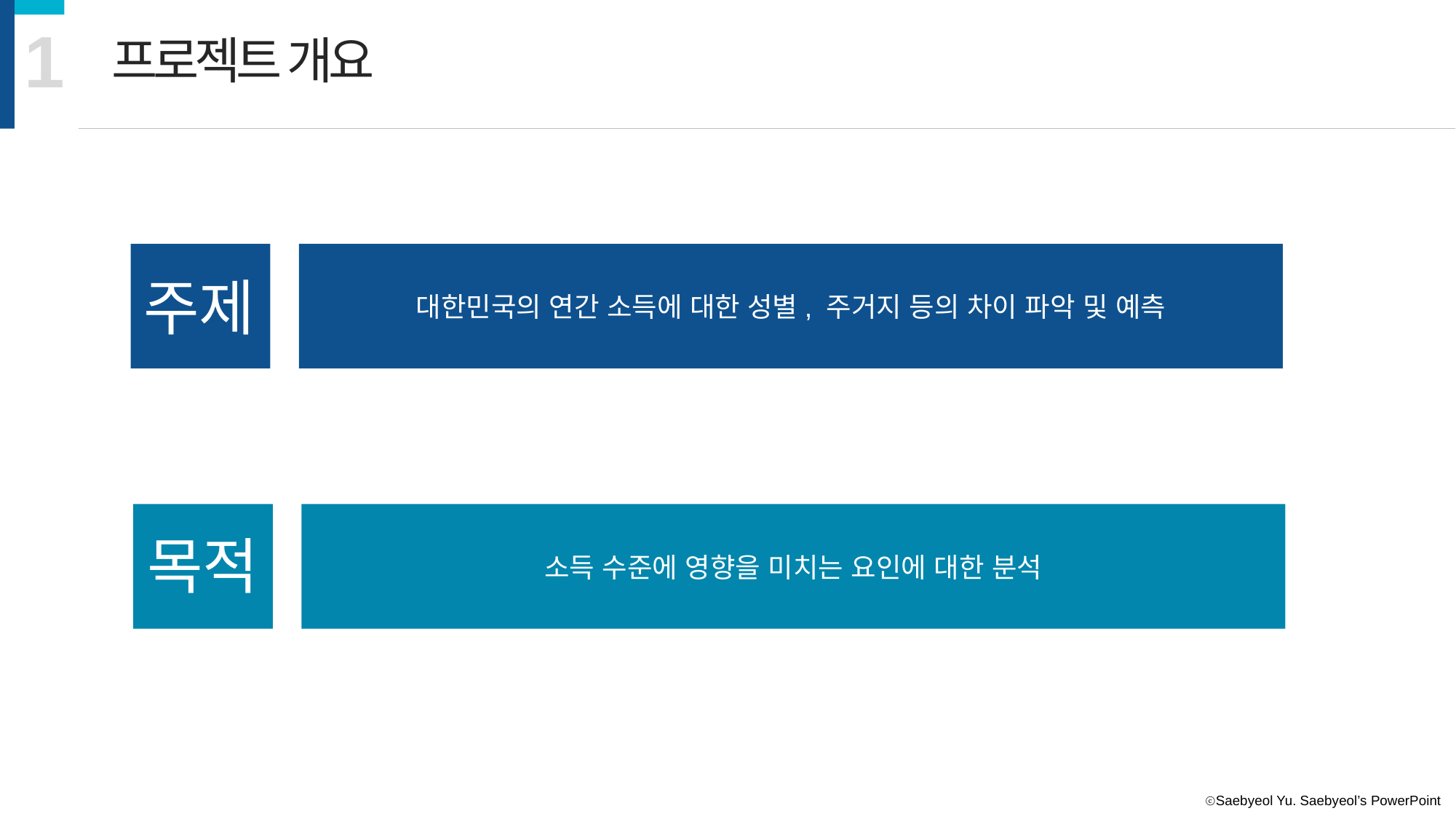

1
프로젝트 개요

대한민국의 연간 소득에 대한 성별, 주거지 등의 차이 파악 및 예측
주제

소득 수준에 영향을 미치는 요인에 대한 분석
목적